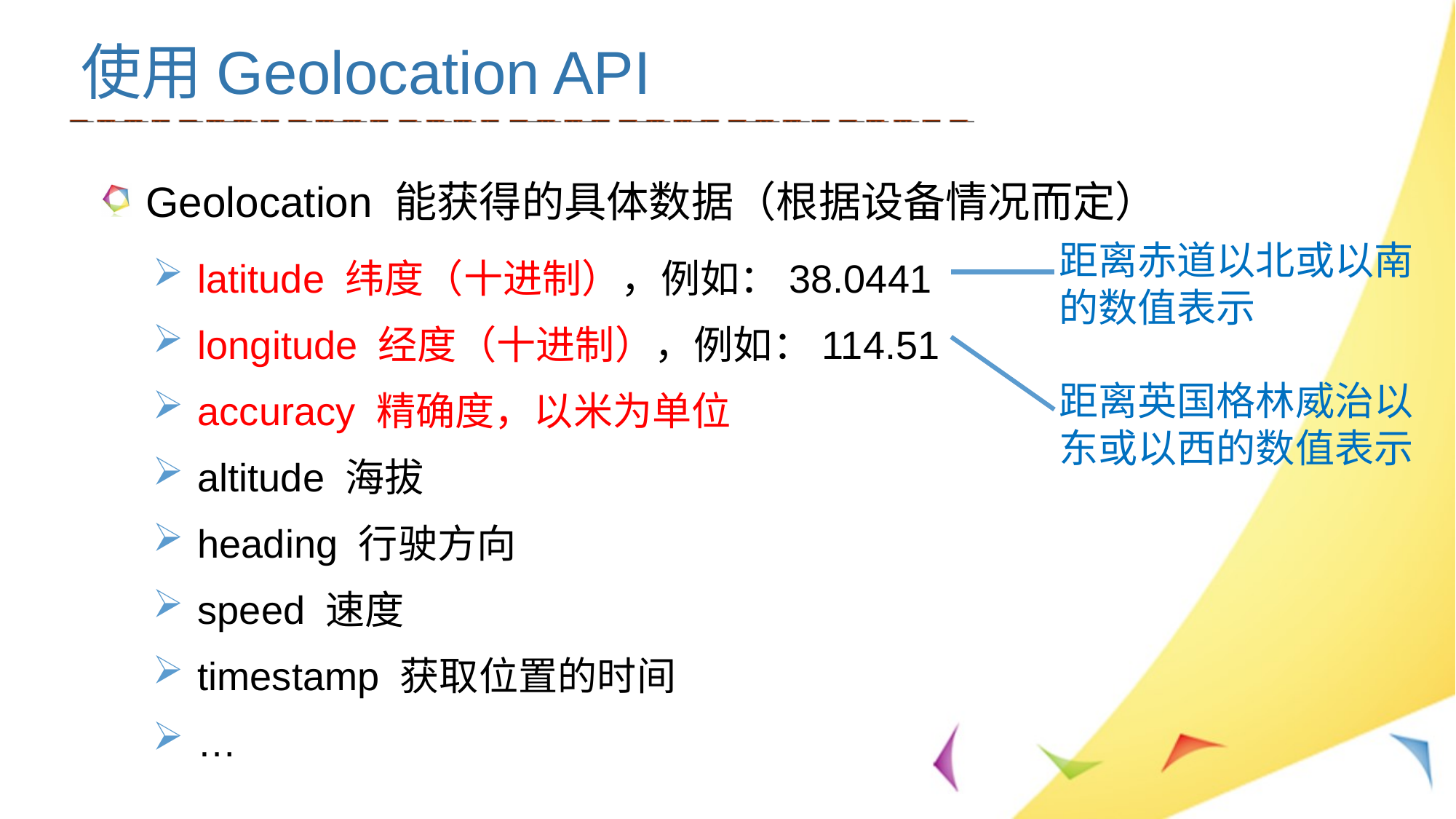

使用Geolocation API

Geolocation 能获得的具体数据（根据设备情况而定）
latitude 纬度（十进制），例如：38.0441
longitude 经度（十进制），例如：114.51
accuracy 精确度，以米为单位
altitude 海拔
heading 行驶方向
speed 速度
timestamp 获取位置的时间
…

距离赤道以北或以南的数值表示
距离英国格林威治以东或以西的数值表示